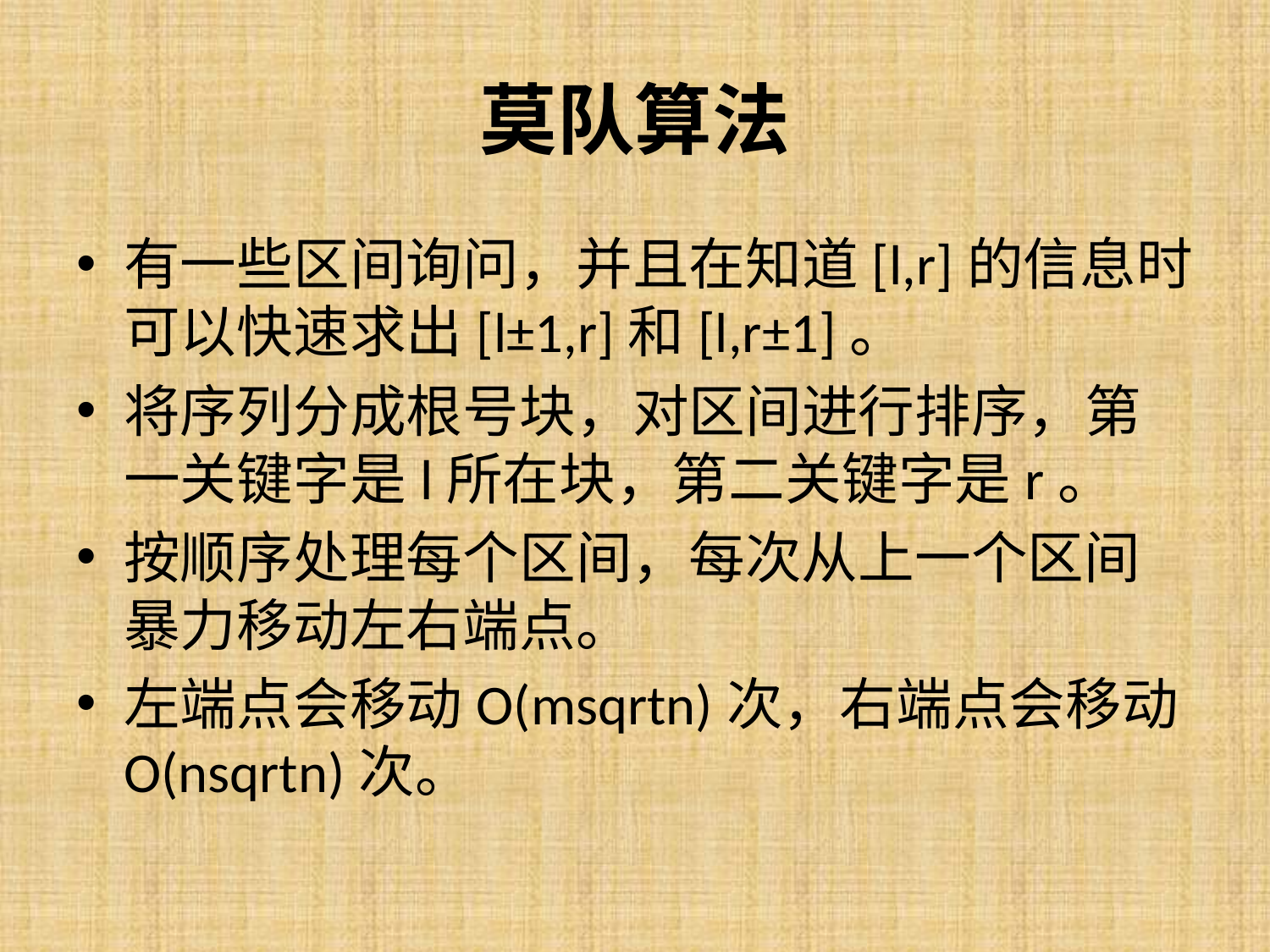

# 莫队算法
有一些区间询问，并且在知道[l,r]的信息时可以快速求出[l±1,r]和[l,r±1]。
将序列分成根号块，对区间进行排序，第一关键字是l所在块，第二关键字是r。
按顺序处理每个区间，每次从上一个区间暴力移动左右端点。
左端点会移动O(msqrtn)次，右端点会移动O(nsqrtn)次。